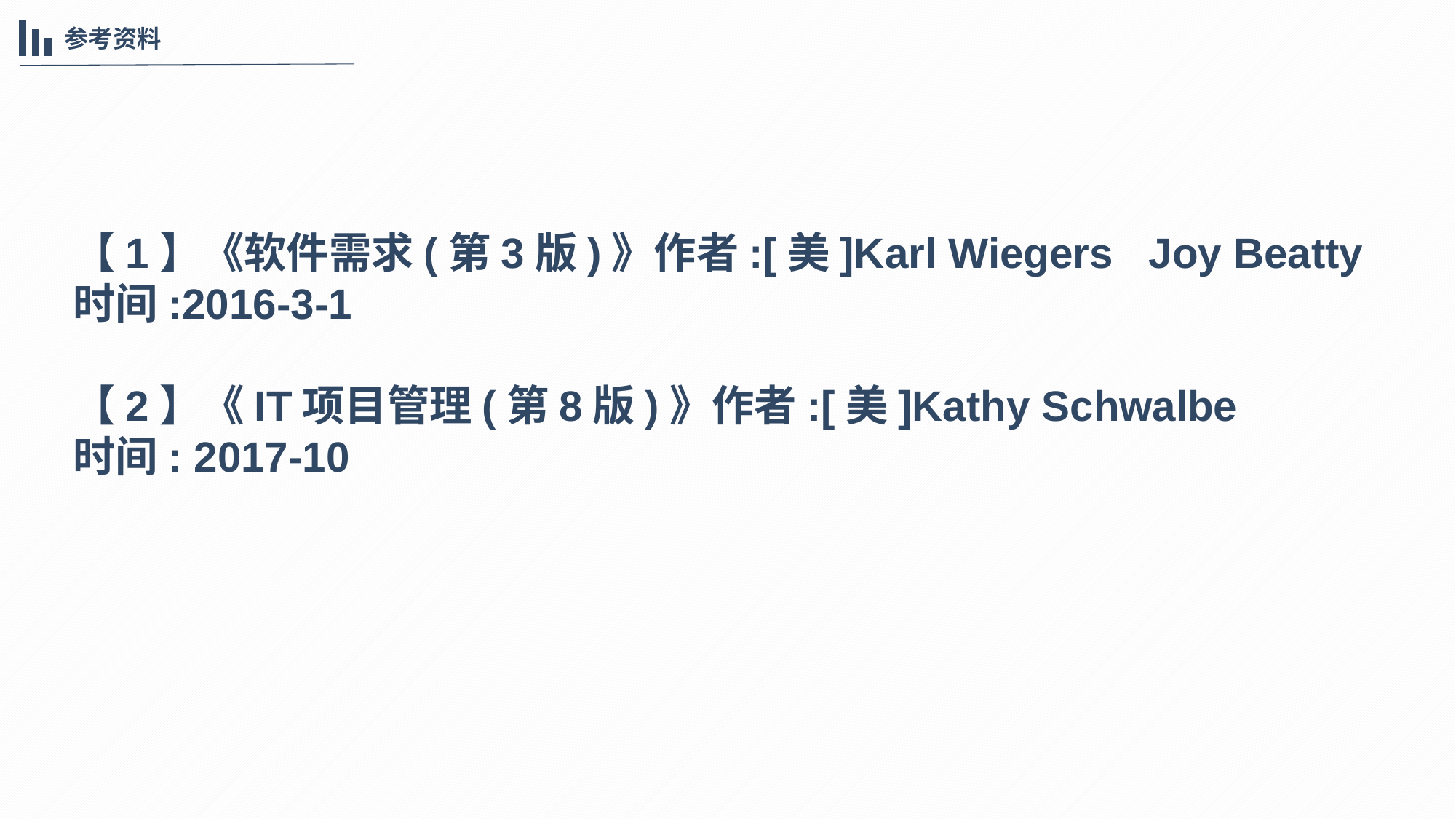

参考资料

【1】《软件需求(第3版)》作者:[美]Karl Wiegers   Joy Beatty
时间:2016-3-1

【2】《IT项目管理(第8版)》作者:[美]Kathy Schwalbe
时间: 2017-10